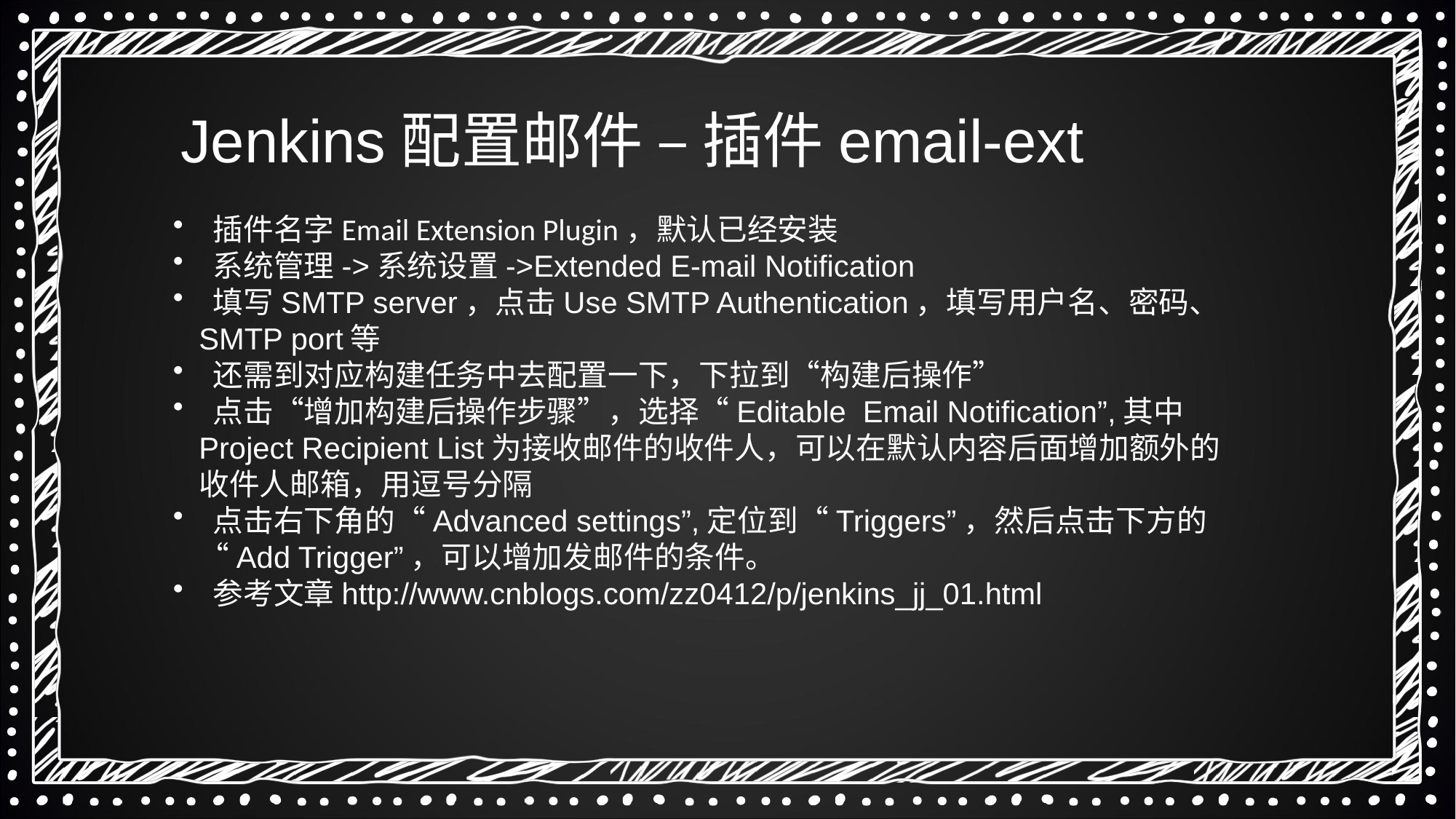

Jenkins配置邮件 – 插件email-ext
 插件名字Email Extension Plugin，默认已经安装
 系统管理->系统设置->Extended E-mail Notification
 填写SMTP server，点击Use SMTP Authentication，填写用户名、密码、SMTP port等
 还需到对应构建任务中去配置一下，下拉到“构建后操作”
 点击“增加构建后操作步骤”，选择“Editable  Email Notification”,其中Project Recipient List为接收邮件的收件人，可以在默认内容后面增加额外的收件人邮箱，用逗号分隔
 点击右下角的“Advanced settings”,定位到“Triggers”，然后点击下方的“Add Trigger”，可以增加发邮件的条件。
 参考文章http://www.cnblogs.com/zz0412/p/jenkins_jj_01.html